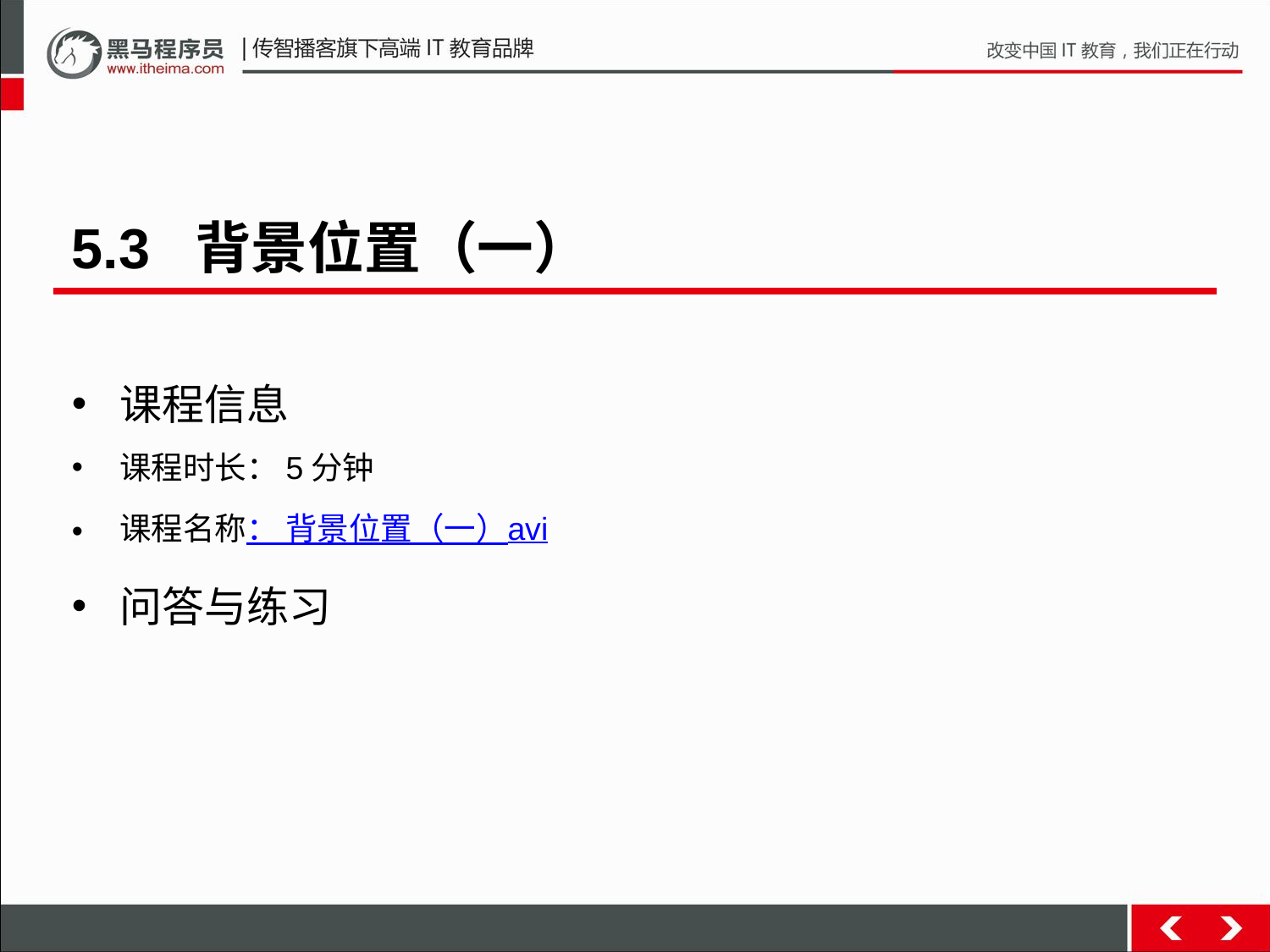

5.3  背景位置（一）
课程信息
课程时长：5分钟
课程名称： 背景位置（一）avi
问答与练习